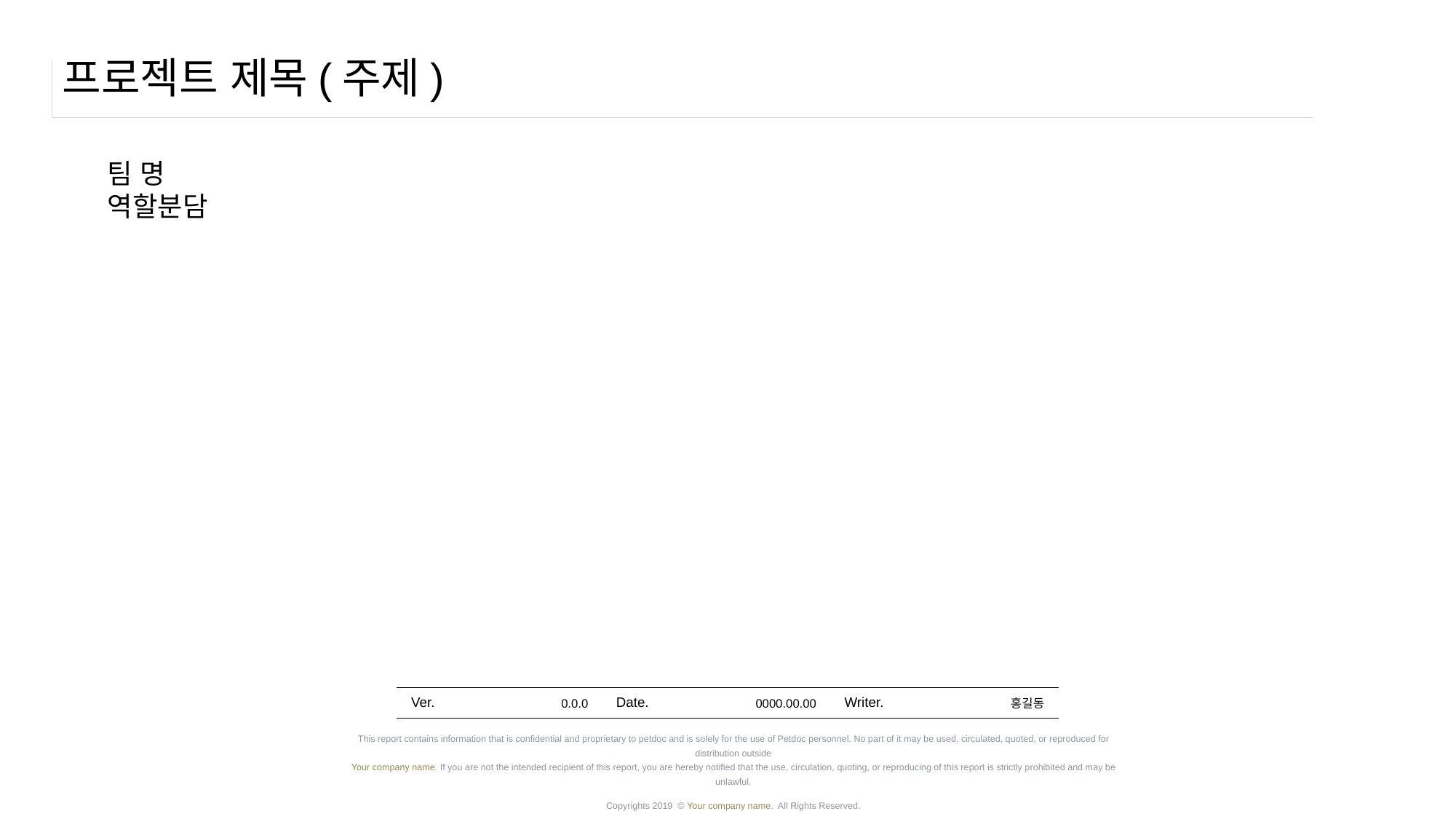

# 프로젝트 제목(주제)
팀 명
역할분담
0000.00.00
홍길동
0.0.0